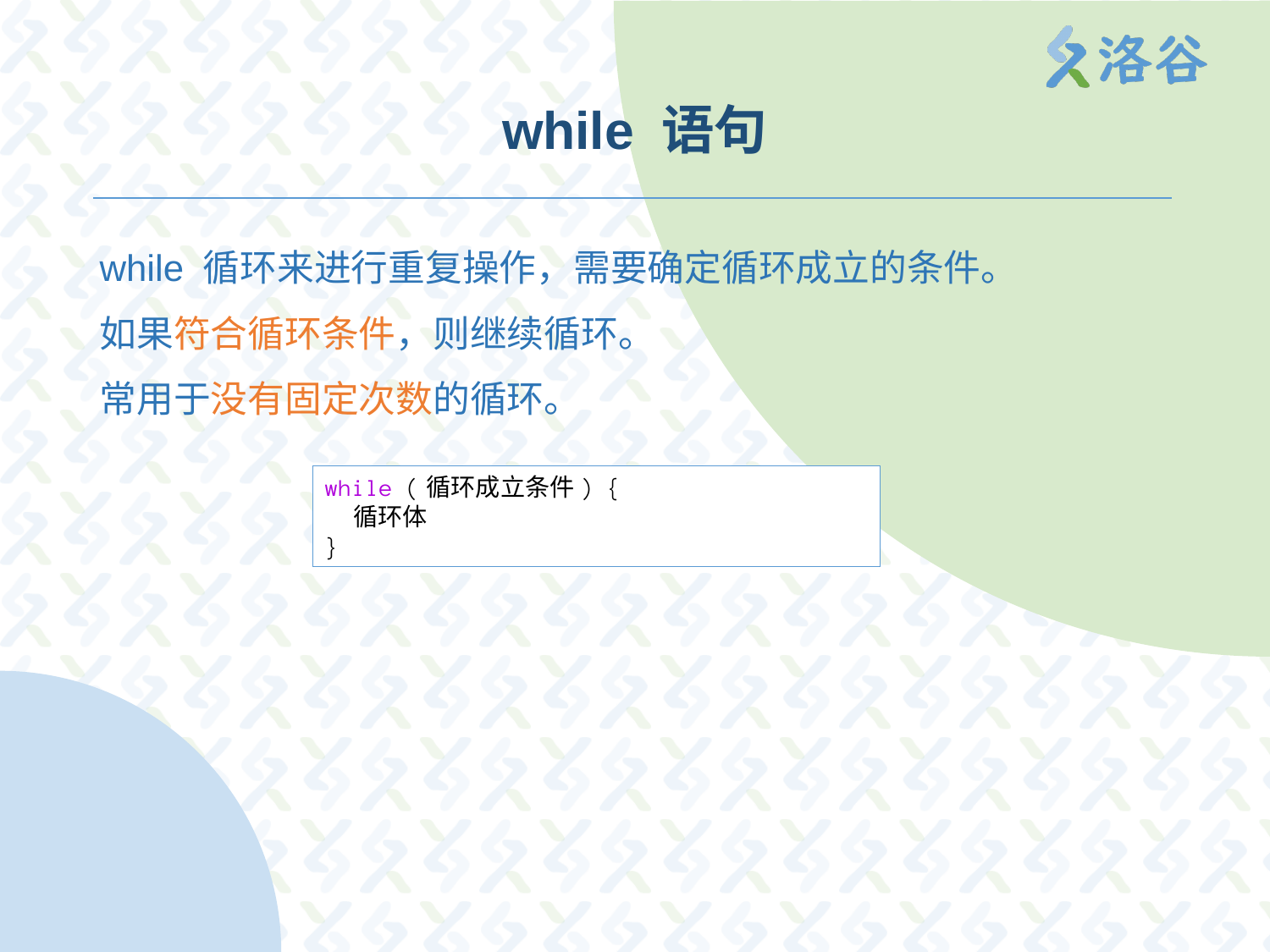

# while 语句
while 循环来进行重复操作，需要确定循环成立的条件。
如果符合循环条件，则继续循环。
常用于没有固定次数的循环。

while (循环成立条件) {
    循环体
}